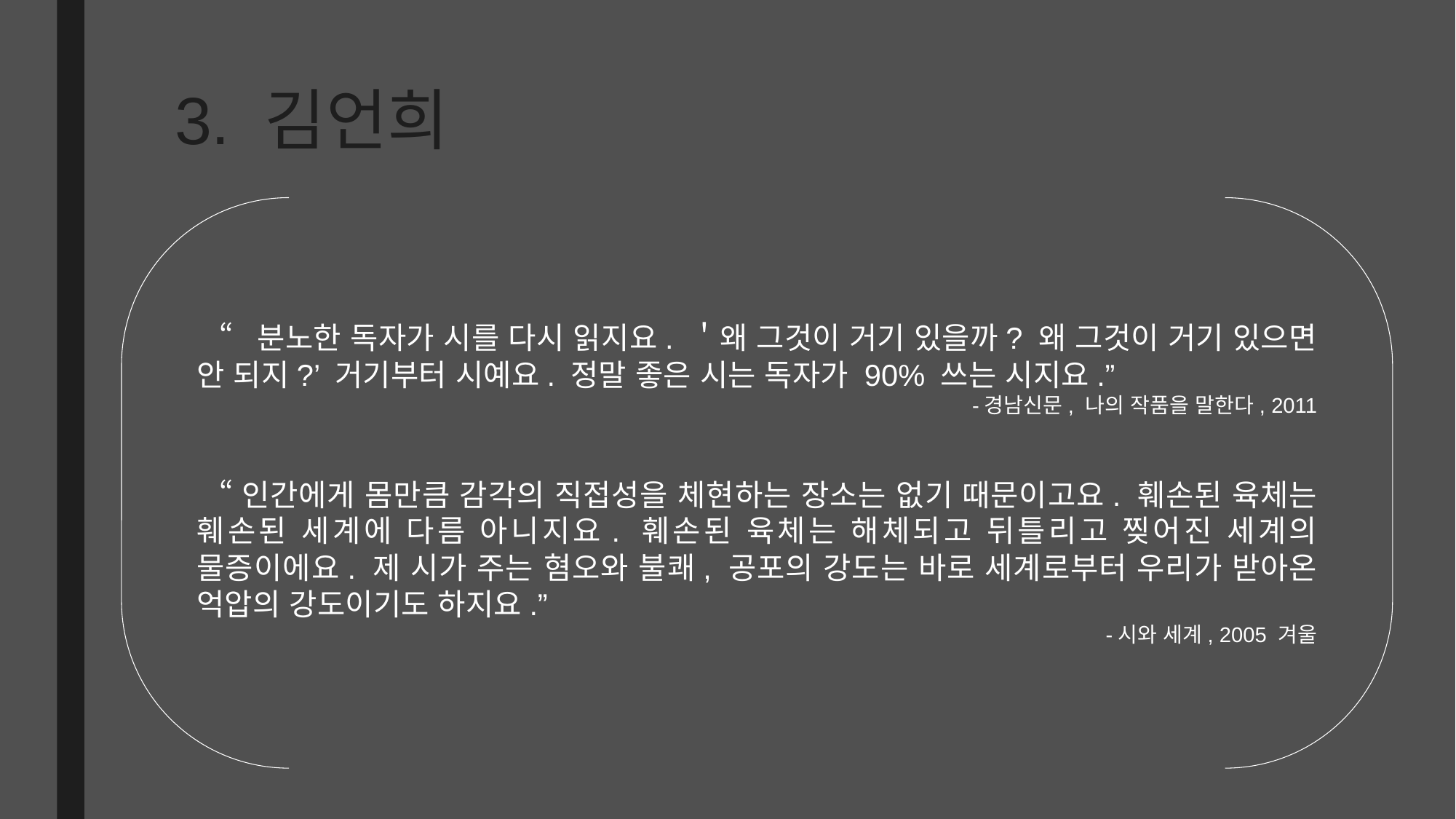

# 3. 김언희

“분노한 독자가 시를 다시 읽지요. ＇왜 그것이 거기 있을까? 왜 그것이 거기 있으면 안 되지?’ 거기부터 시예요. 정말 좋은 시는 독자가 90% 쓰는 시지요.”
-경남신문, 나의 작품을 말한다, 2011

“인간에게 몸만큼 감각의 직접성을 체현하는 장소는 없기 때문이고요. 훼손된 육체는 훼손된 세계에 다름 아니지요. 훼손된 육체는 해체되고 뒤틀리고 찢어진 세계의 물증이에요. 제 시가 주는 혐오와 불쾌, 공포의 강도는 바로 세계로부터 우리가 받아온 억압의 강도이기도 하지요.”
-시와 세계, 2005 겨울